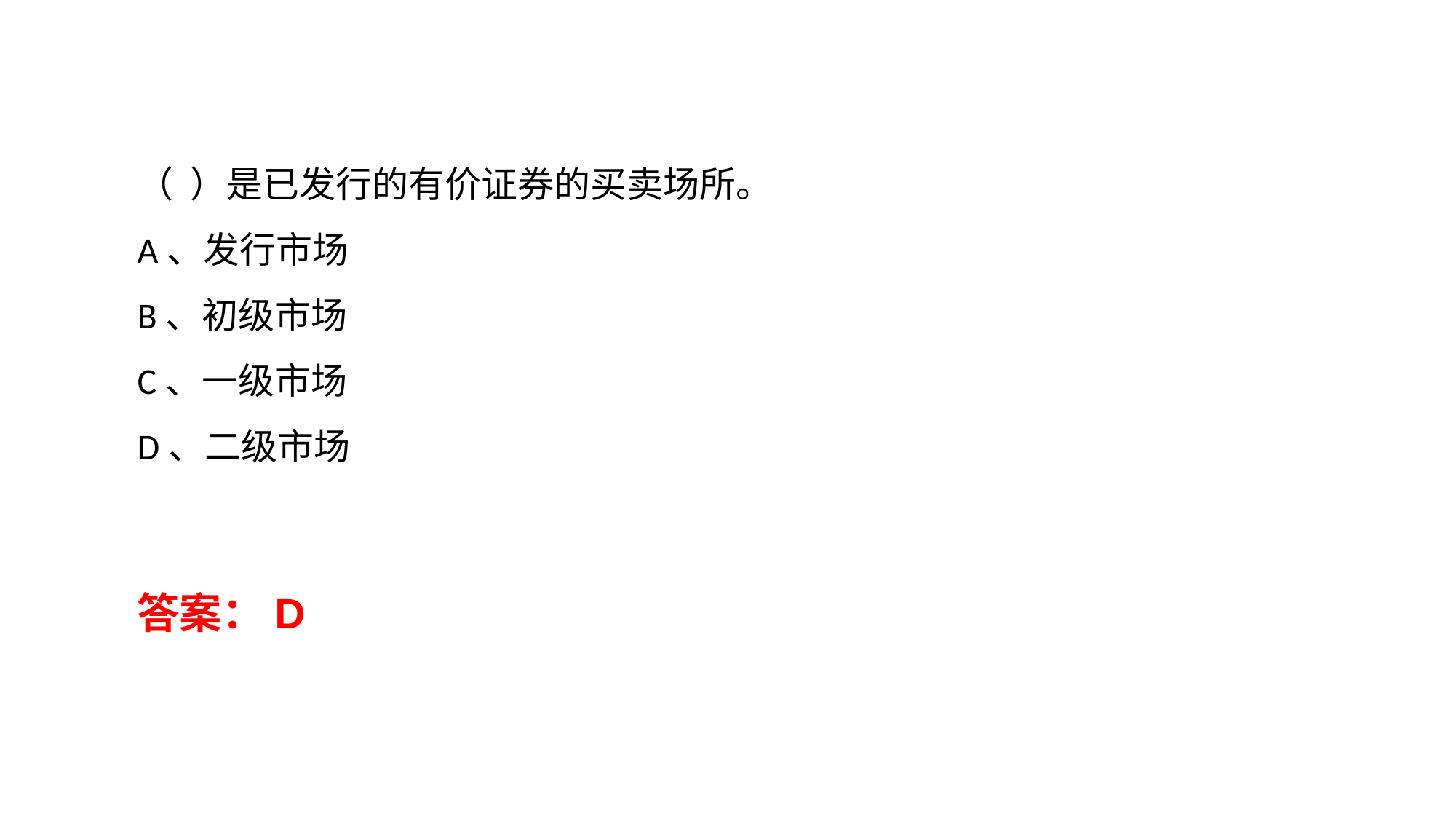

（  ）是已发行的有价证券的买卖场所。
A、发行市场
B、初级市场
C、一级市场
D、二级市场

答案：D